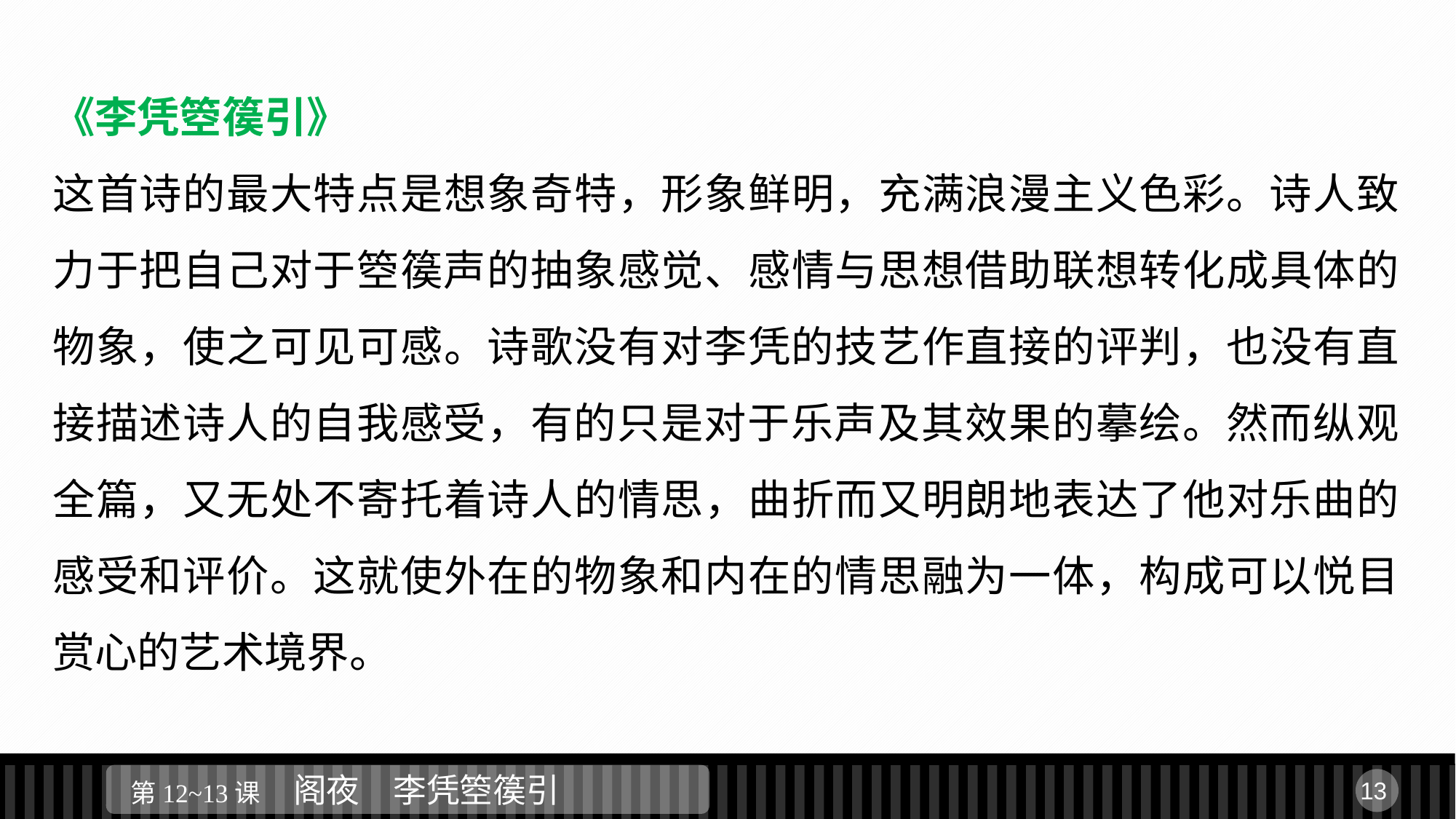

《李凭箜篌引》
这首诗的最大特点是想象奇特，形象鲜明，充满浪漫主义色彩。诗人致力于把自己对于箜篌声的抽象感觉、感情与思想借助联想转化成具体的物象，使之可见可感。诗歌没有对李凭的技艺作直接的评判，也没有直接描述诗人的自我感受，有的只是对于乐声及其效果的摹绘。然而纵观全篇，又无处不寄托着诗人的情思，曲折而又明朗地表达了他对乐曲的感受和评价。这就使外在的物象和内在的情思融为一体，构成可以悦目赏心的艺术境界。